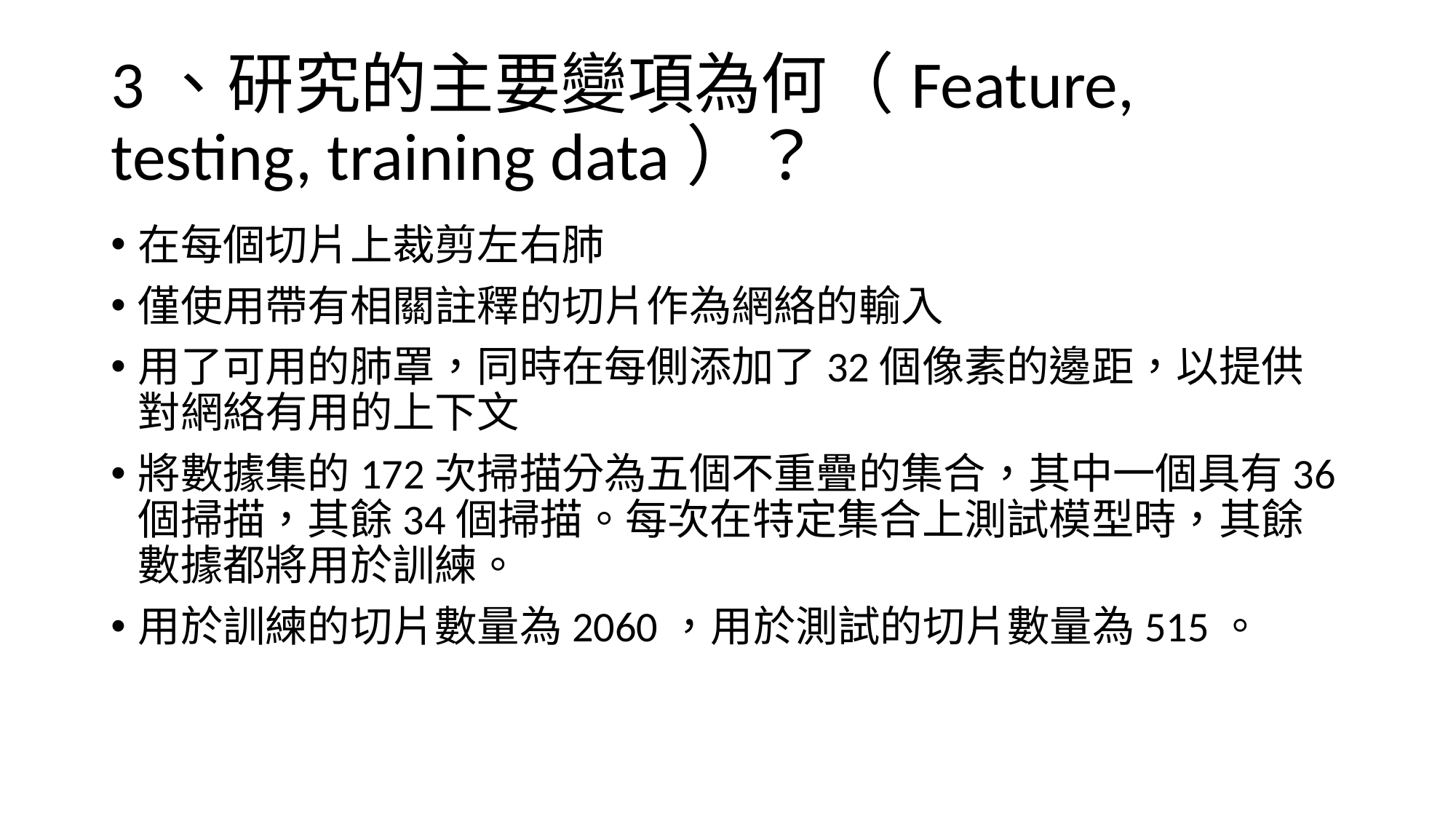

# 3、研究的主要變項為何（Feature, testing, training data）？
在每個切片上裁剪左右肺
僅使用帶有相關註釋的切片作為網絡的輸入
用了可用的肺罩，同時在每側添加了32個像素的邊距，以提供對網絡有用的上下文
將數據集的172次掃描分為五個不重疊的集合，其中一個具有36個掃描，其餘34個掃描。每次在特定集合上測試模型時，其餘數據都將用於訓練。
用於訓練的切片數量為2060，用於測試的切片數量為515。